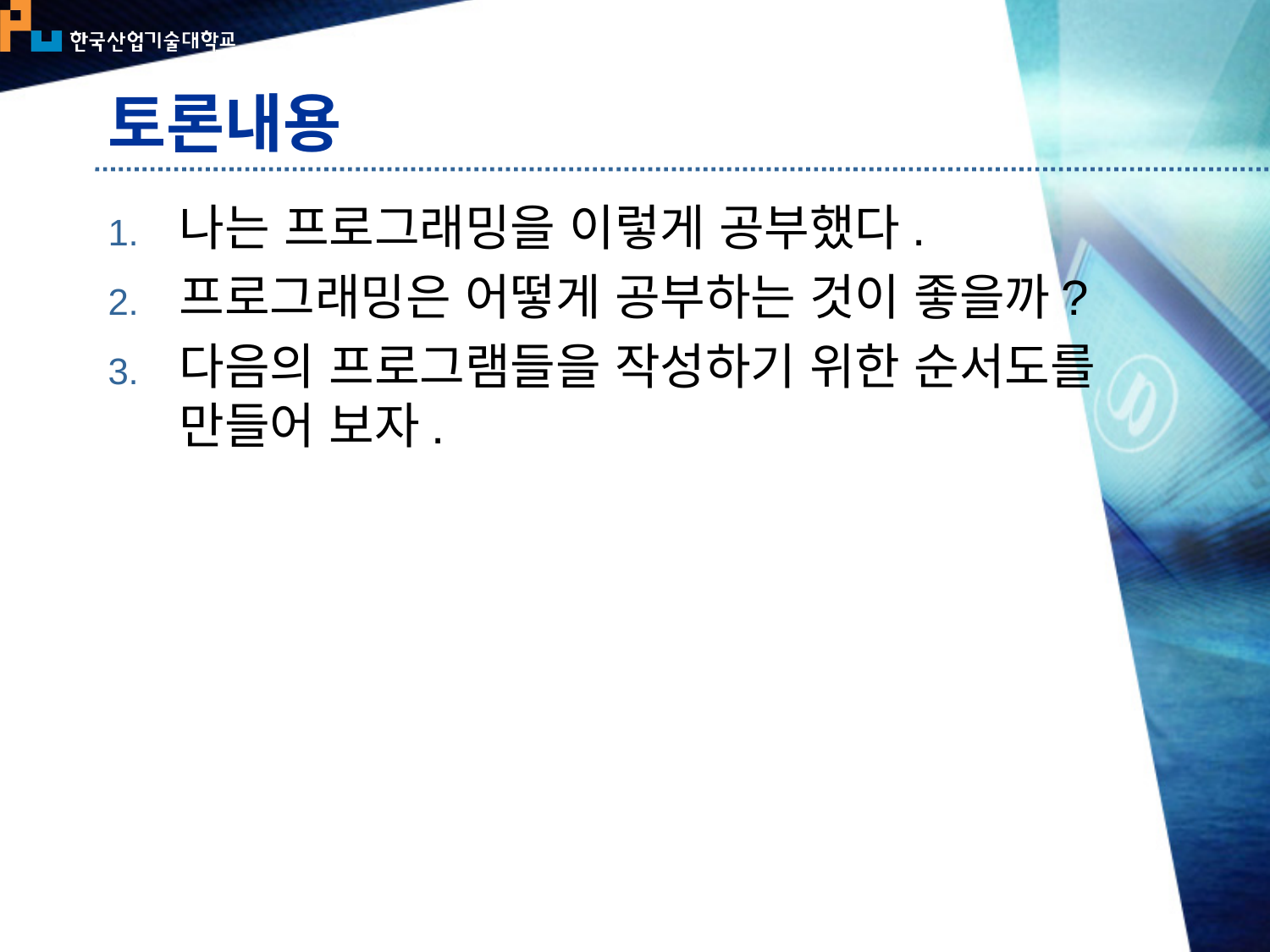

# 토론내용
나는 프로그래밍을 이렇게 공부했다.
프로그래밍은 어떻게 공부하는 것이 좋을까?
다음의 프로그램들을 작성하기 위한 순서도를 만들어 보자.